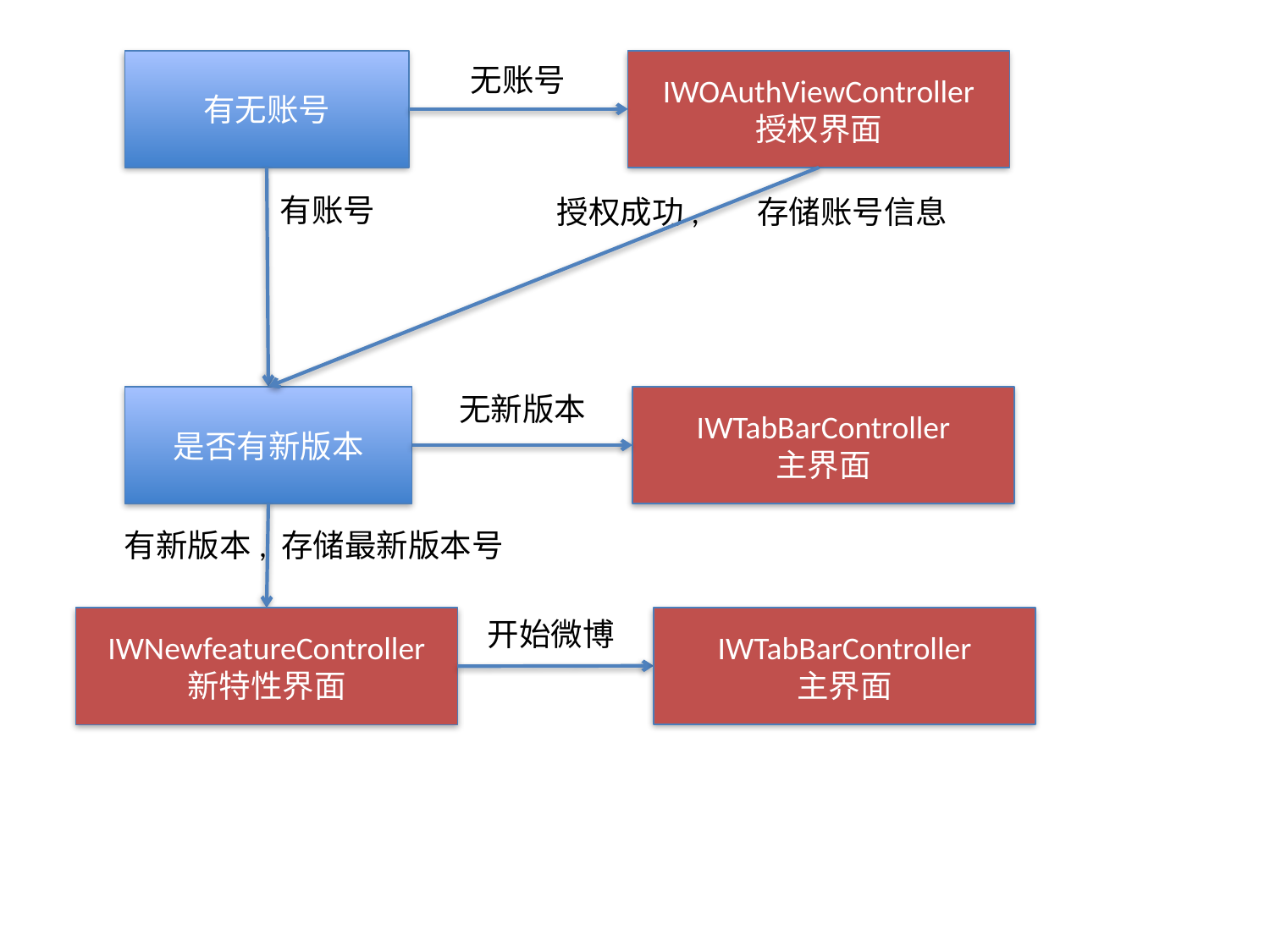

有无账号
IWOAuthViewController
授权界面
无账号
有账号
授权成功,       存储账号信息
无新版本
是否有新版本
IWTabBarController
主界面
有新版本, 存储最新版本号
IWTabBarController
主界面
IWNewfeatureController
新特性界面
开始微博